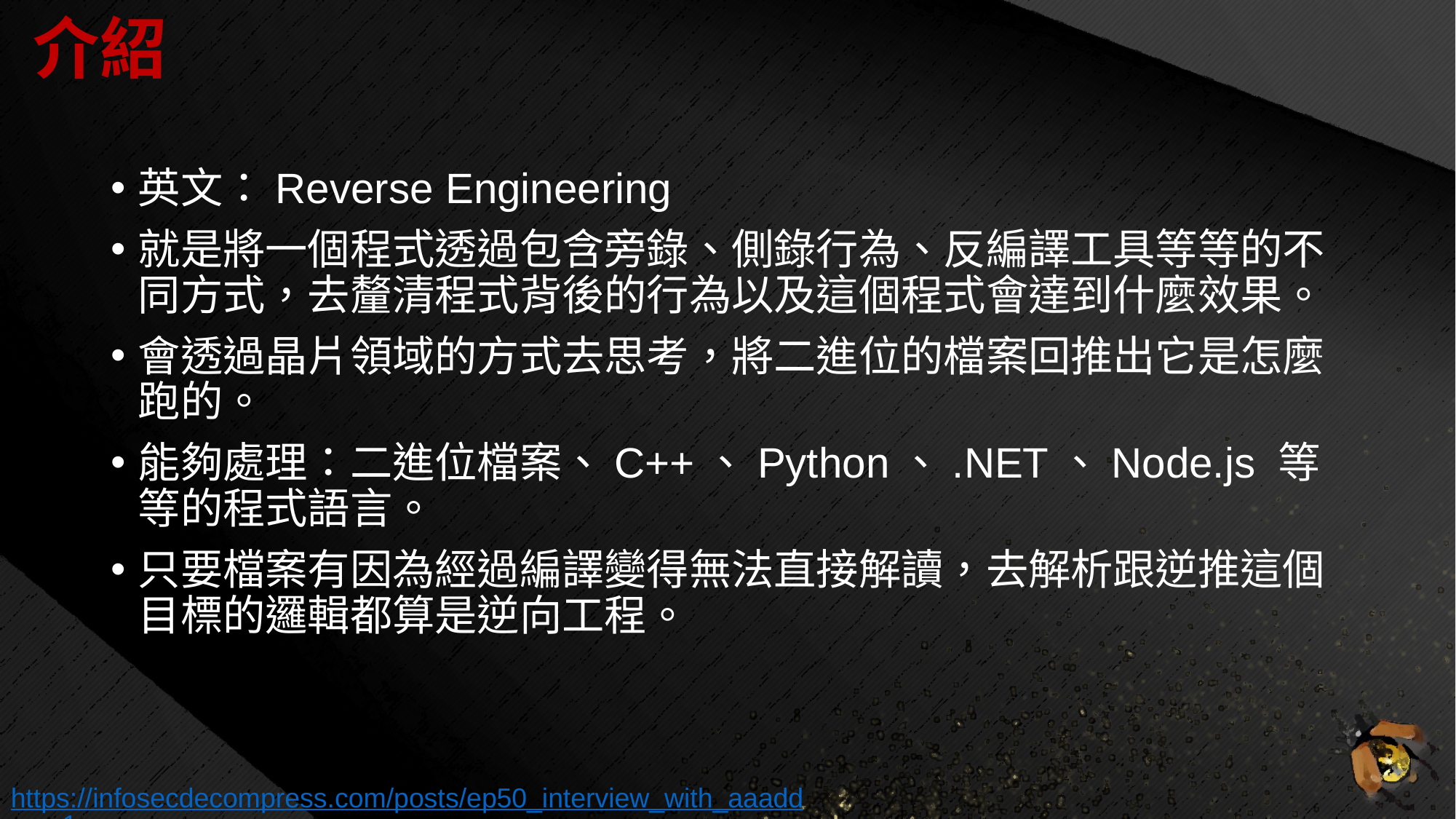

# 介紹
英文：Reverse Engineering
就是將一個程式透過包含旁錄、側錄行為、反編譯工具等等的不同方式，去釐清程式背後的行為以及這個程式會達到什麼效果。
會透過晶片領域的方式去思考，將二進位的檔案回推出它是怎麼跑的。
能夠處理：二進位檔案、C++、Python、.NET、Node.js 等等的程式語言。
只要檔案有因為經過編譯變得無法直接解讀，去解析跟逆推這個目標的邏輯都算是逆向工程。
https://infosecdecompress.com/posts/ep50_interview_with_aaaddress1